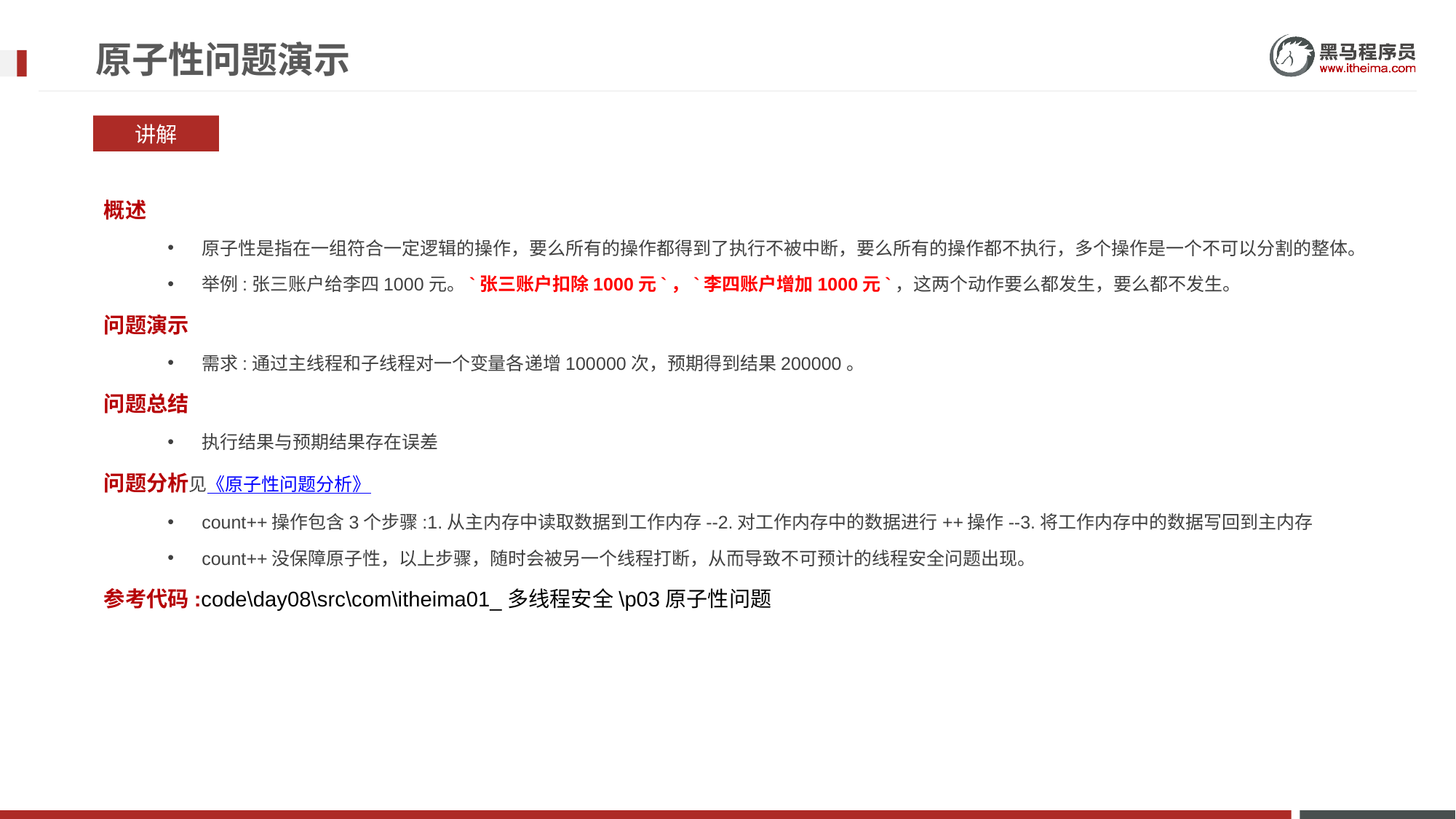

# 原子性问题演示
讲解
概述
原子性是指在一组符合一定逻辑的操作，要么所有的操作都得到了执行不被中断，要么所有的操作都不执行，多个操作是一个不可以分割的整体。
举例:张三账户给李四1000元。`张三账户扣除1000元`，`李四账户增加1000元`，这两个动作要么都发生，要么都不发生。
问题演示
需求:通过主线程和子线程对一个变量各递增100000次，预期得到结果200000。
问题总结
执行结果与预期结果存在误差
问题分析见《原子性问题分析》
count++操作包含3个步骤:1.从主内存中读取数据到工作内存--2.对工作内存中的数据进行++操作--3.将工作内存中的数据写回到主内存
count++没保障原子性，以上步骤，随时会被另一个线程打断，从而导致不可预计的线程安全问题出现。
参考代码:code\day08\src\com\itheima01_多线程安全\p03原子性问题